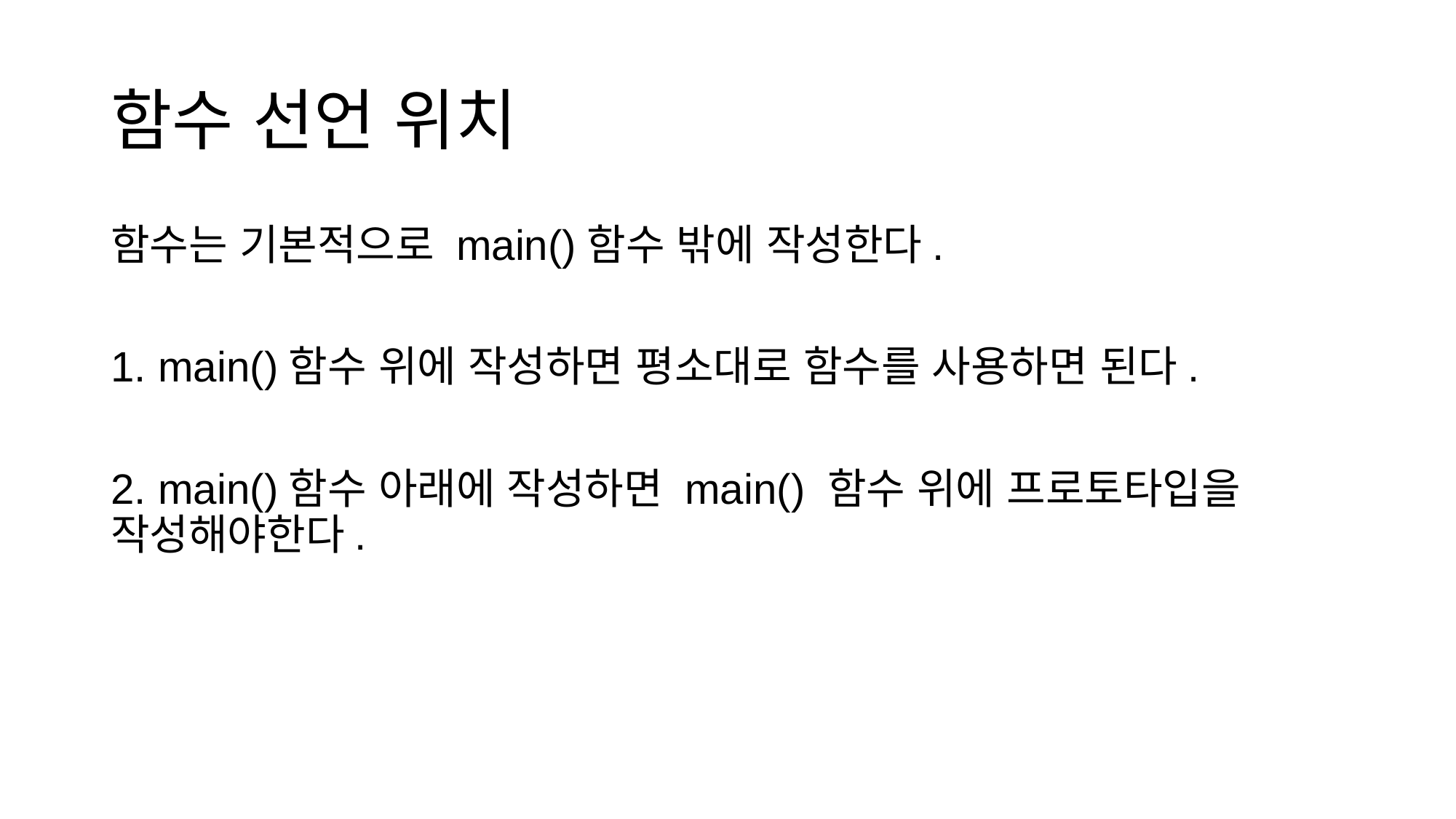

# 함수 선언 위치
함수는 기본적으로 main()함수 밖에 작성한다.

1. main()함수 위에 작성하면 평소대로 함수를 사용하면 된다.

2. main()함수 아래에 작성하면 main() 함수 위에 프로토타입을    작성해야한다.